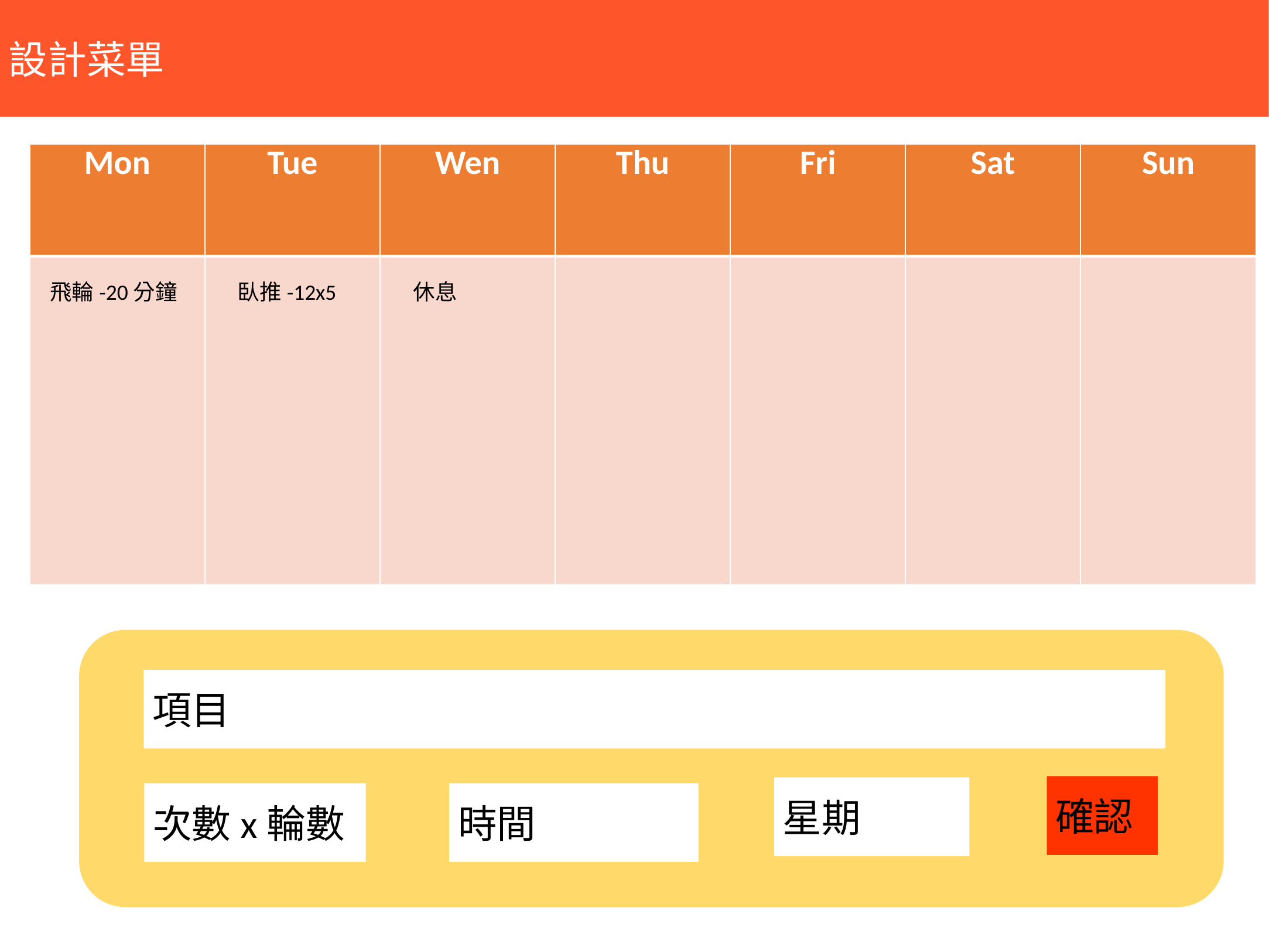

設計菜單
| Mon | Tue | Wen | Thu | Fri | Sat | Sun |
| --- | --- | --- | --- | --- | --- | --- |
|  |  |  |  |  |  |  |
飛輪-20分鐘
臥推-12x5
休息

項目
確認
星期
次數x輪數
時間